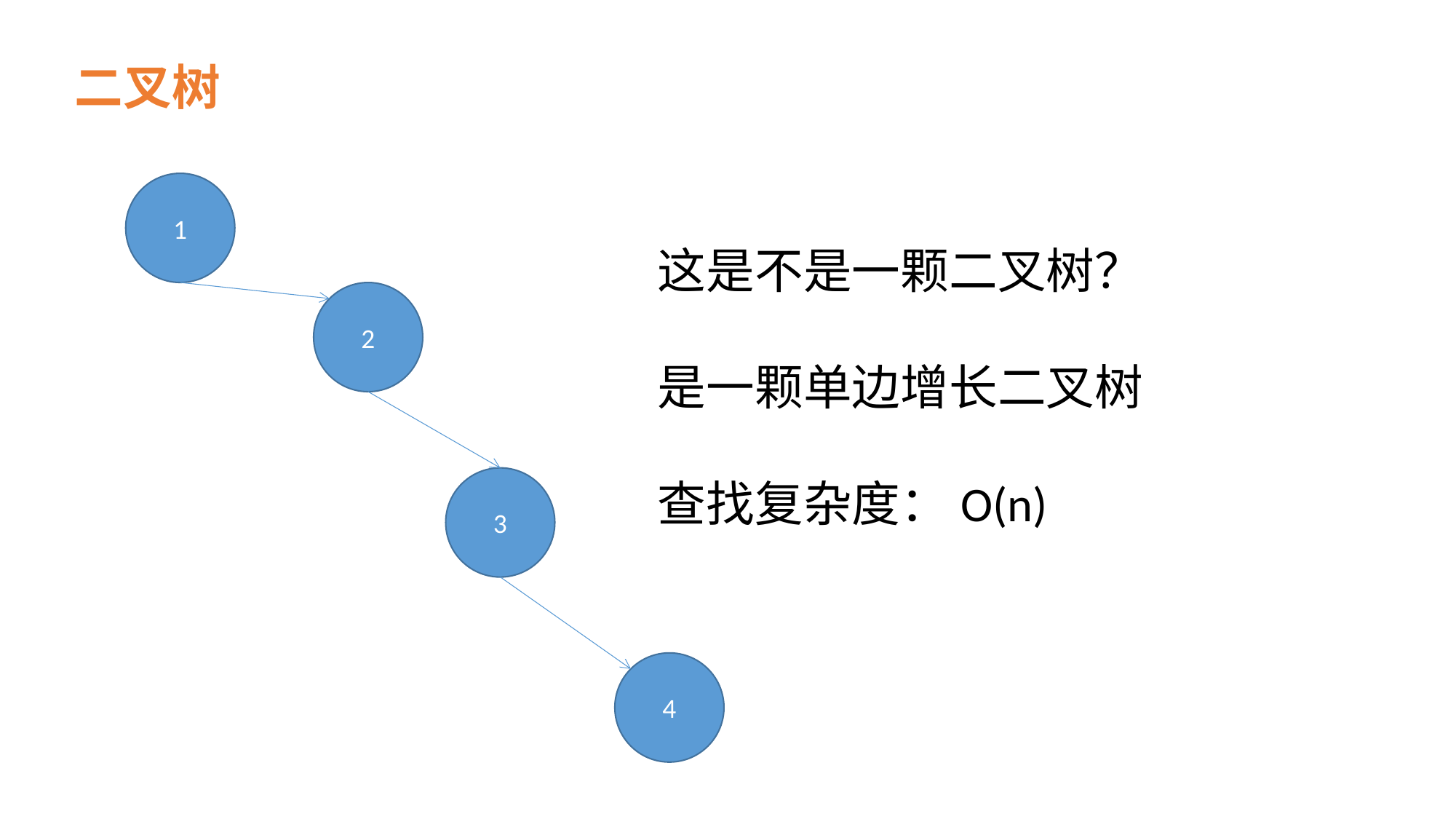

二叉树
1
这是不是一颗二叉树？

是一颗单边增长二叉树

查找复杂度：O(n)
2
3
4